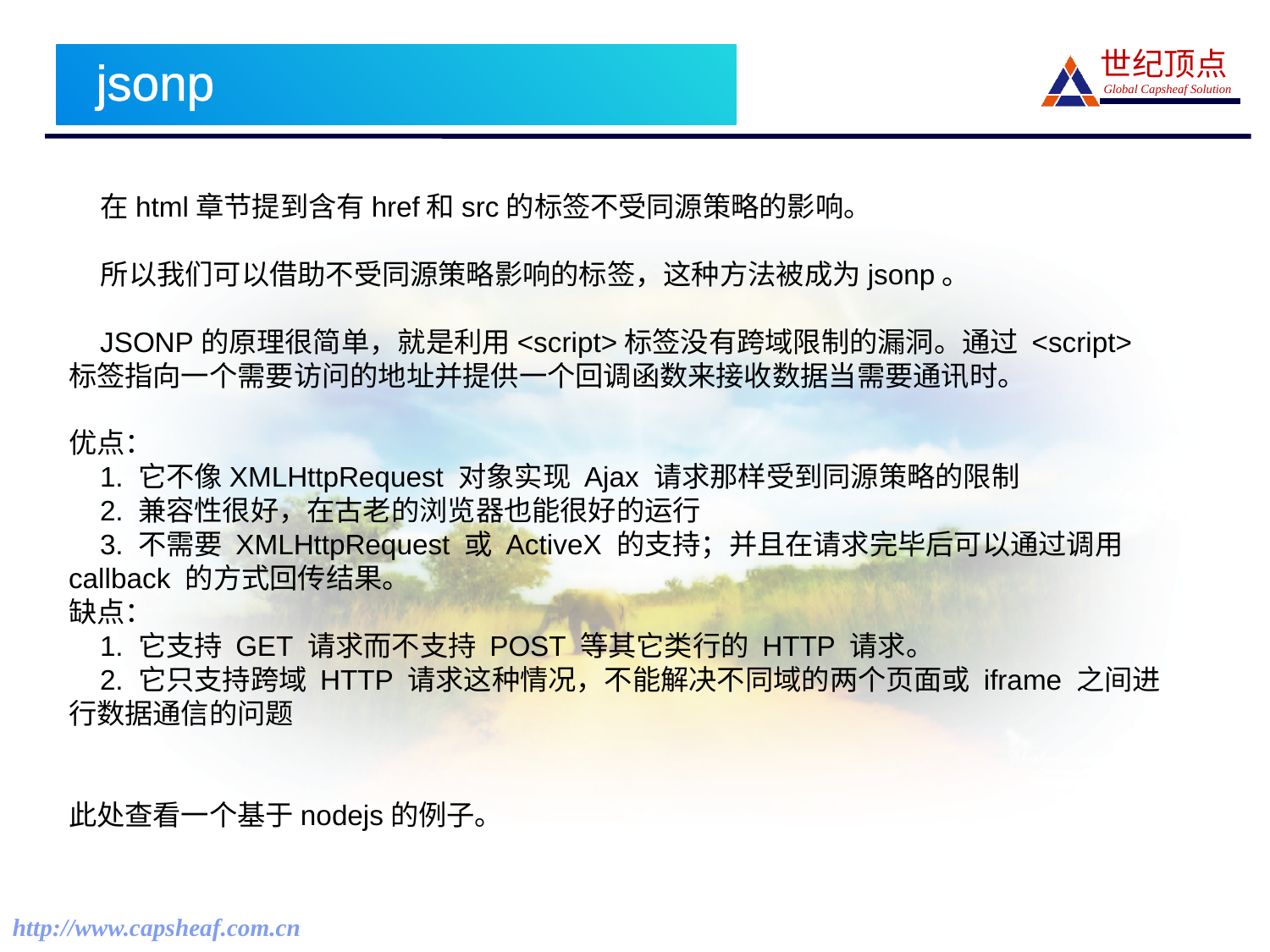

jsonp
    在html章节提到含有href和src的标签不受同源策略的影响。

    所以我们可以借助不受同源策略影响的标签，这种方法被成为jsonp。

    JSONP的原理很简单，就是利用<script>标签没有跨域限制的漏洞。通过 <script> 标签指向一个需要访问的地址并提供一个回调函数来接收数据当需要通讯时。

优点：
    1. 它不像XMLHttpRequest 对象实现 Ajax 请求那样受到同源策略的限制
    2. 兼容性很好，在古老的浏览器也能很好的运行
    3. 不需要 XMLHttpRequest 或 ActiveX 的支持；并且在请求完毕后可以通过调用 callback 的方式回传结果。
缺点：
    1. 它支持 GET 请求而不支持 POST 等其它类行的 HTTP 请求。
    2. 它只支持跨域 HTTP 请求这种情况，不能解决不同域的两个页面或 iframe 之间进行数据通信的问题

此处查看一个基于nodejs的例子。